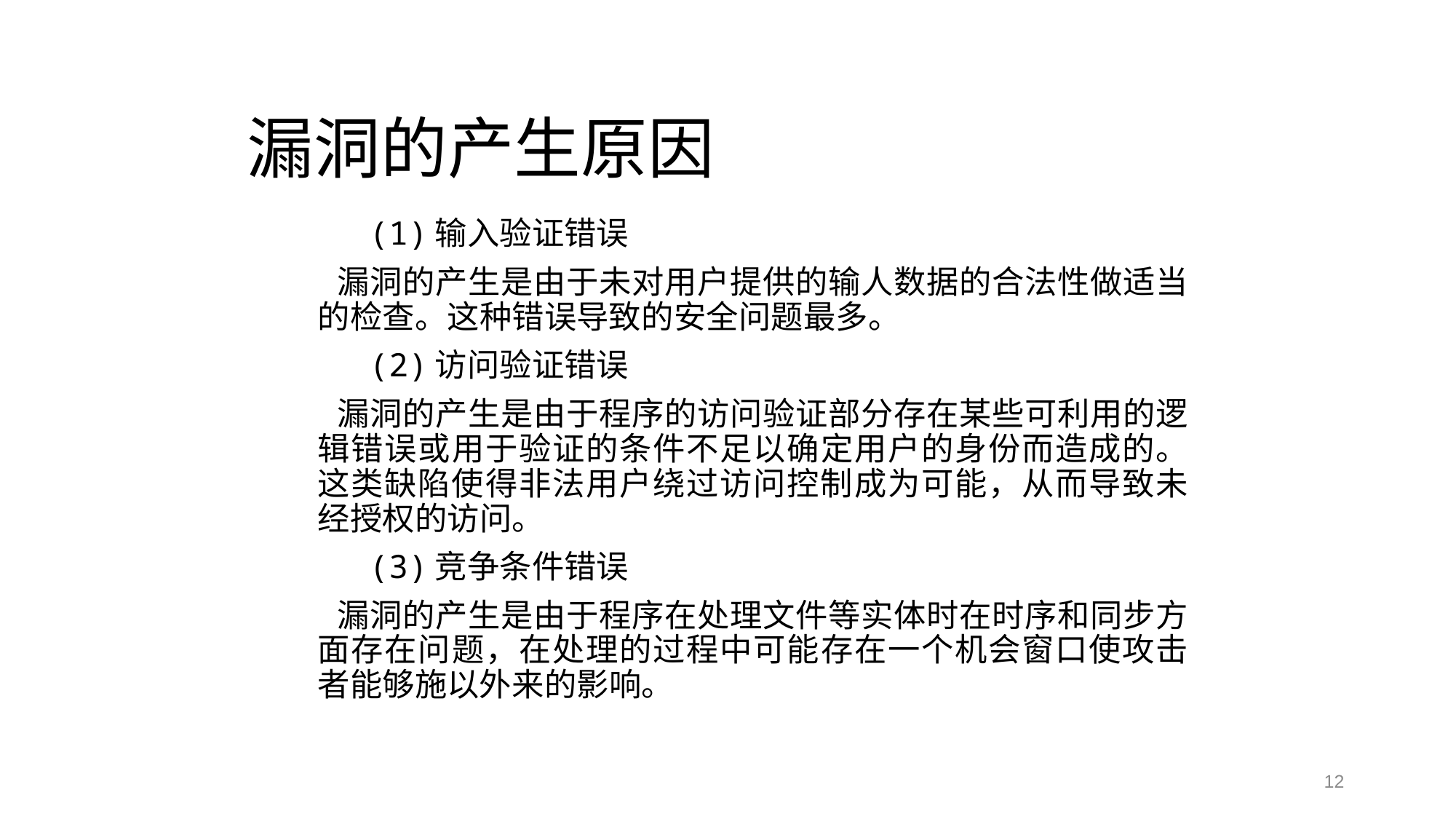

# 漏洞的产生原因
    (1)输入验证错误
     漏洞的产生是由于未对用户提供的输人数据的合法性做适当的检查。这种错误导致的安全问题最多。
    (2)访问验证错误
     漏洞的产生是由于程序的访问验证部分存在某些可利用的逻辑错误或用于验证的条件不足以确定用户的身份而造成的。这类缺陷使得非法用户绕过访问控制成为可能，从而导致未经授权的访问。
    (3)竞争条件错误
     漏洞的产生是由于程序在处理文件等实体时在时序和同步方面存在问题，在处理的过程中可能存在一个机会窗口使攻击者能够施以外来的影响。
12